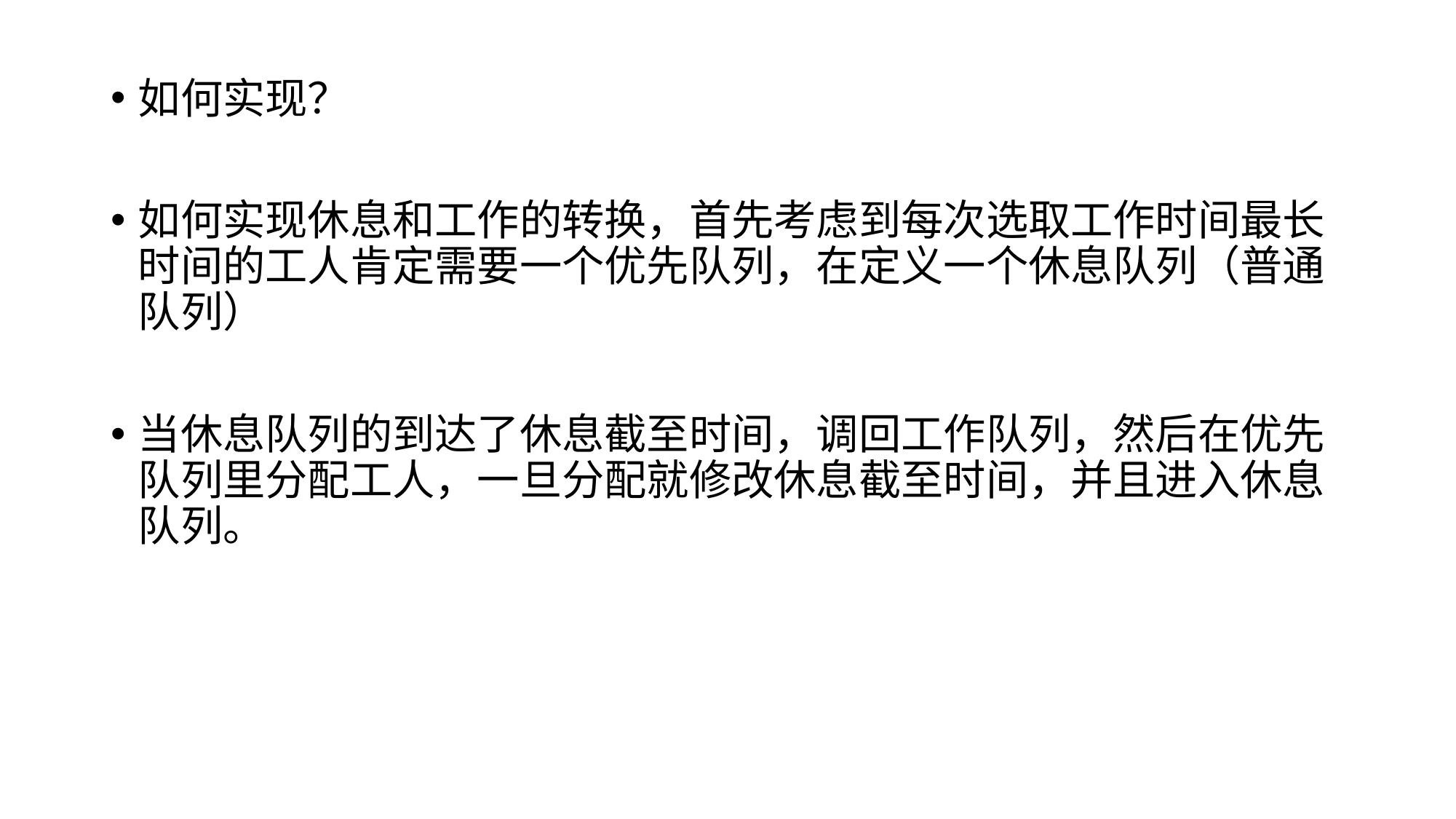

如何实现？

如何实现休息和工作的转换，首先考虑到每次选取工作时间最长时间的工人肯定需要一个优先队列，在定义一个休息队列（普通队列）

当休息队列的到达了休息截至时间，调回工作队列，然后在优先队列里分配工人，一旦分配就修改休息截至时间，并且进入休息队列。